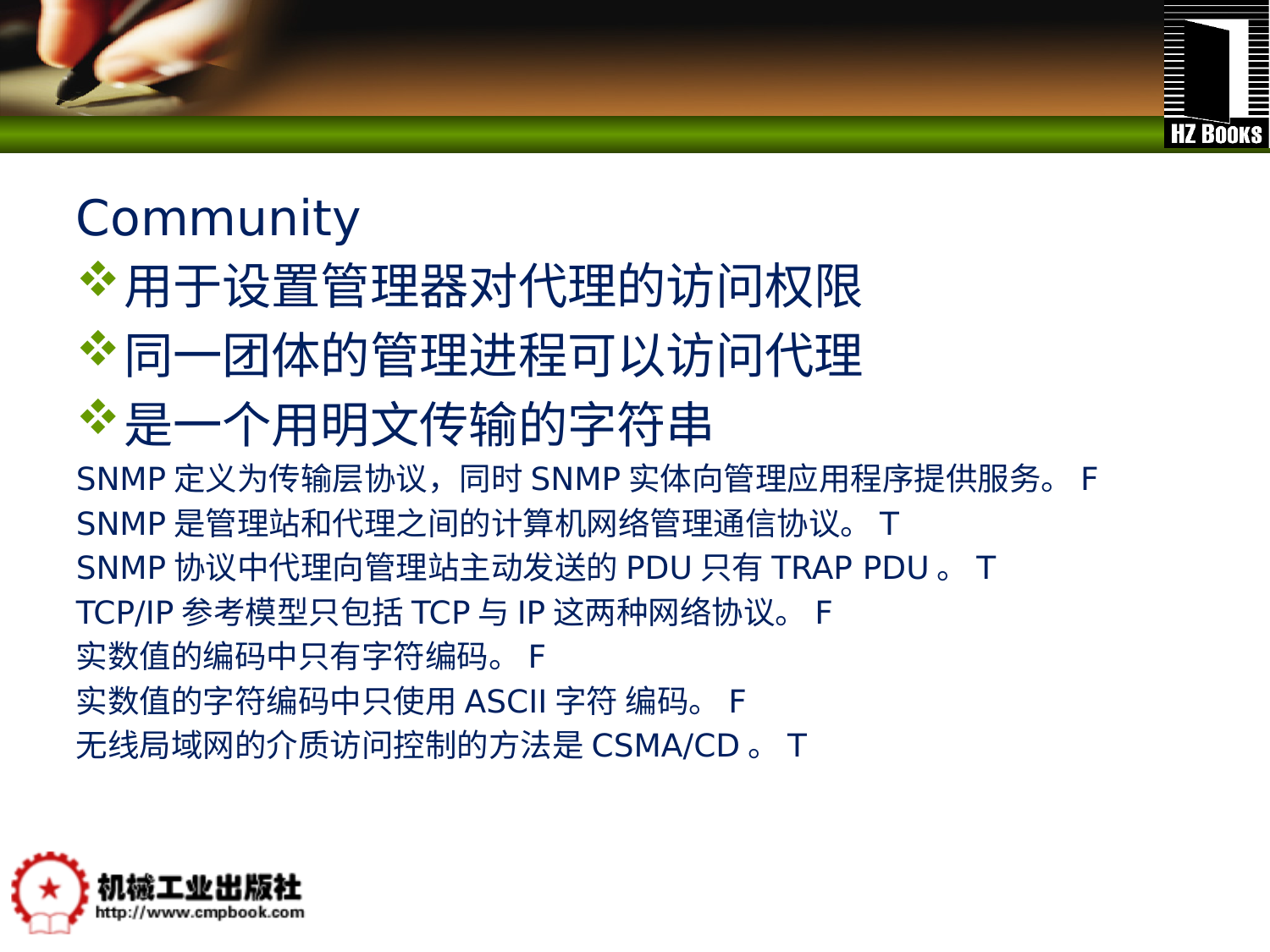

#
Community
用于设置管理器对代理的访问权限
同一团体的管理进程可以访问代理
是一个用明文传输的字符串
SNMP定义为传输层协议，同时SNMP实体向管理应用程序提供服务。F
SNMP是管理站和代理之间的计算机网络管理通信协议。T
SNMP协议中代理向管理站主动发送的PDU只有TRAP PDU。T
TCP/IP参考模型只包括TCP与IP这两种网络协议。F
实数值的编码中只有字符编码。F
实数值的字符编码中只使用ASCII字符 编码。F
无线局域网的介质访问控制的方法是CSMA/CD。T